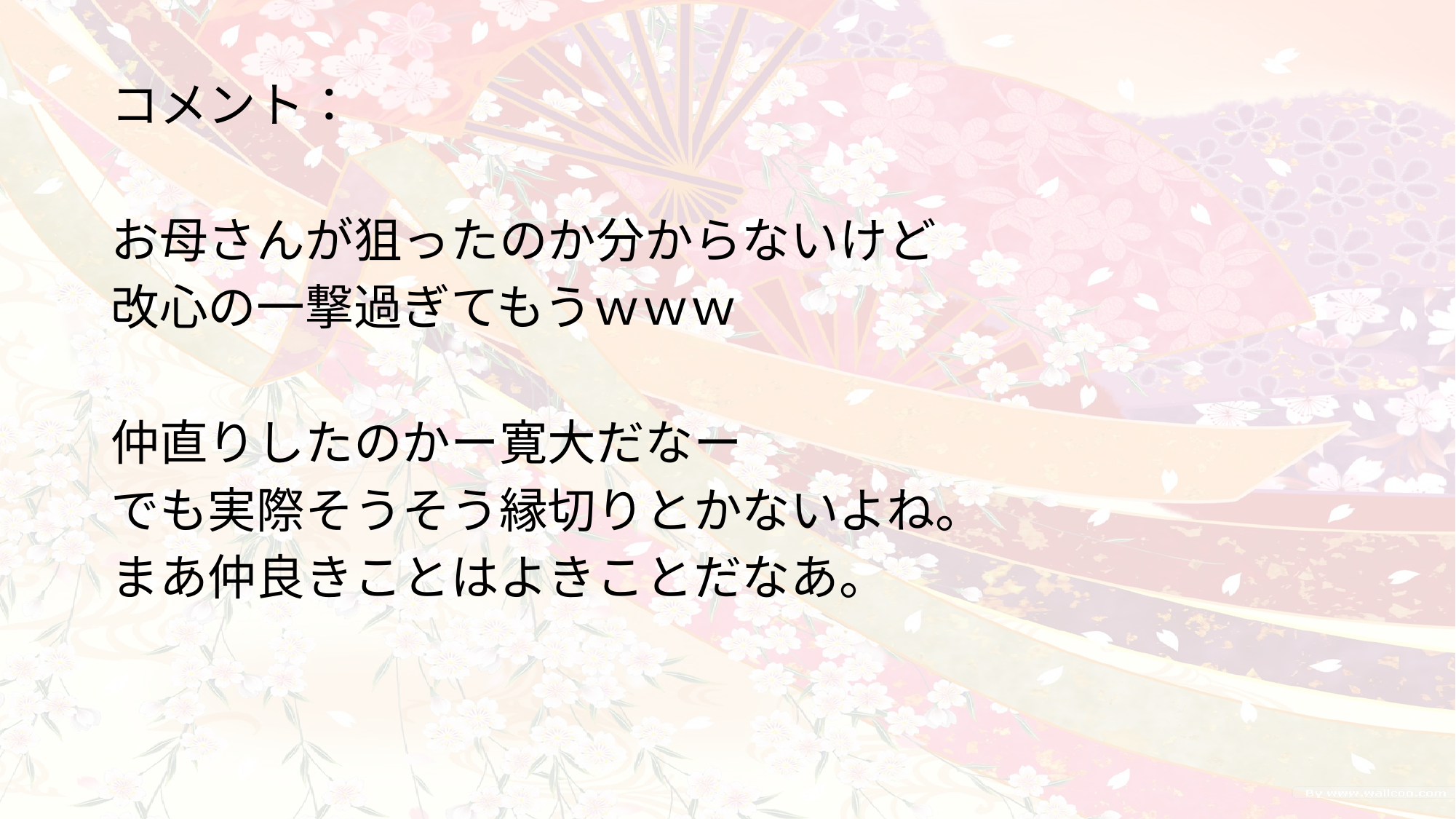

コメント：

お母さんが狙ったのか分からないけど
改心の一撃過ぎてもうｗｗｗ

仲直りしたのかー寛大だなー
でも実際そうそう縁切りとかないよね。
まあ仲良きことはよきことだなあ。